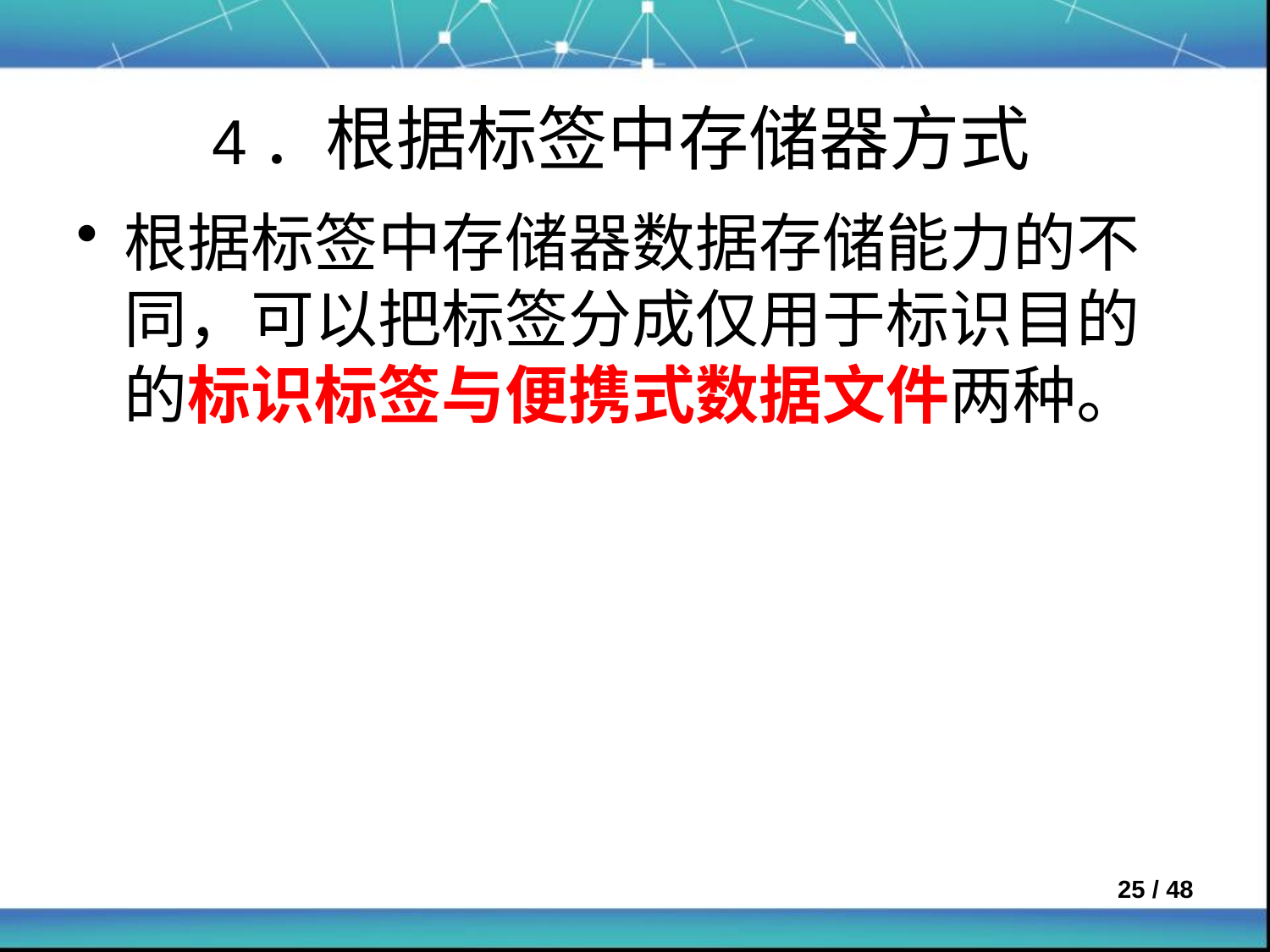

# 4．根据标签中存储器方式
根据标签中存储器数据存储能力的不同，可以把标签分成仅用于标识目的的标识标签与便携式数据文件两种。
25 / 48